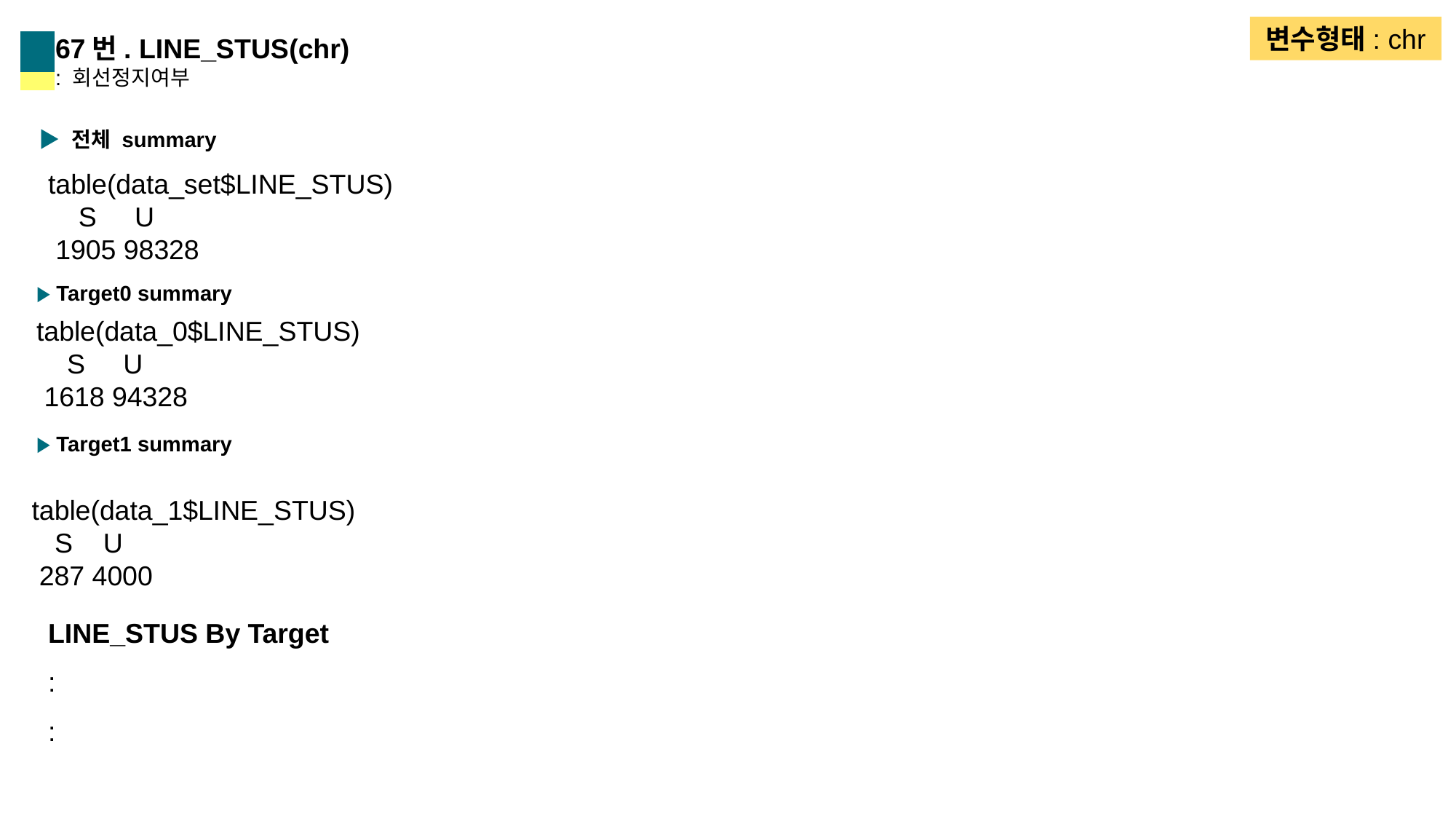

변수형태: chr
67번. LINE_STUS(chr)
: 회선정지여부

▶ 전체 summary
table(data_set$LINE_STUS)
    S     U
 1905 98328
▶ Target0 summary
table(data_0$LINE_STUS)
    S     U
 1618 94328
▶ Target1 summary
table(data_1$LINE_STUS)
   S    U
 287 4000
LINE_STUS By Target
:
: